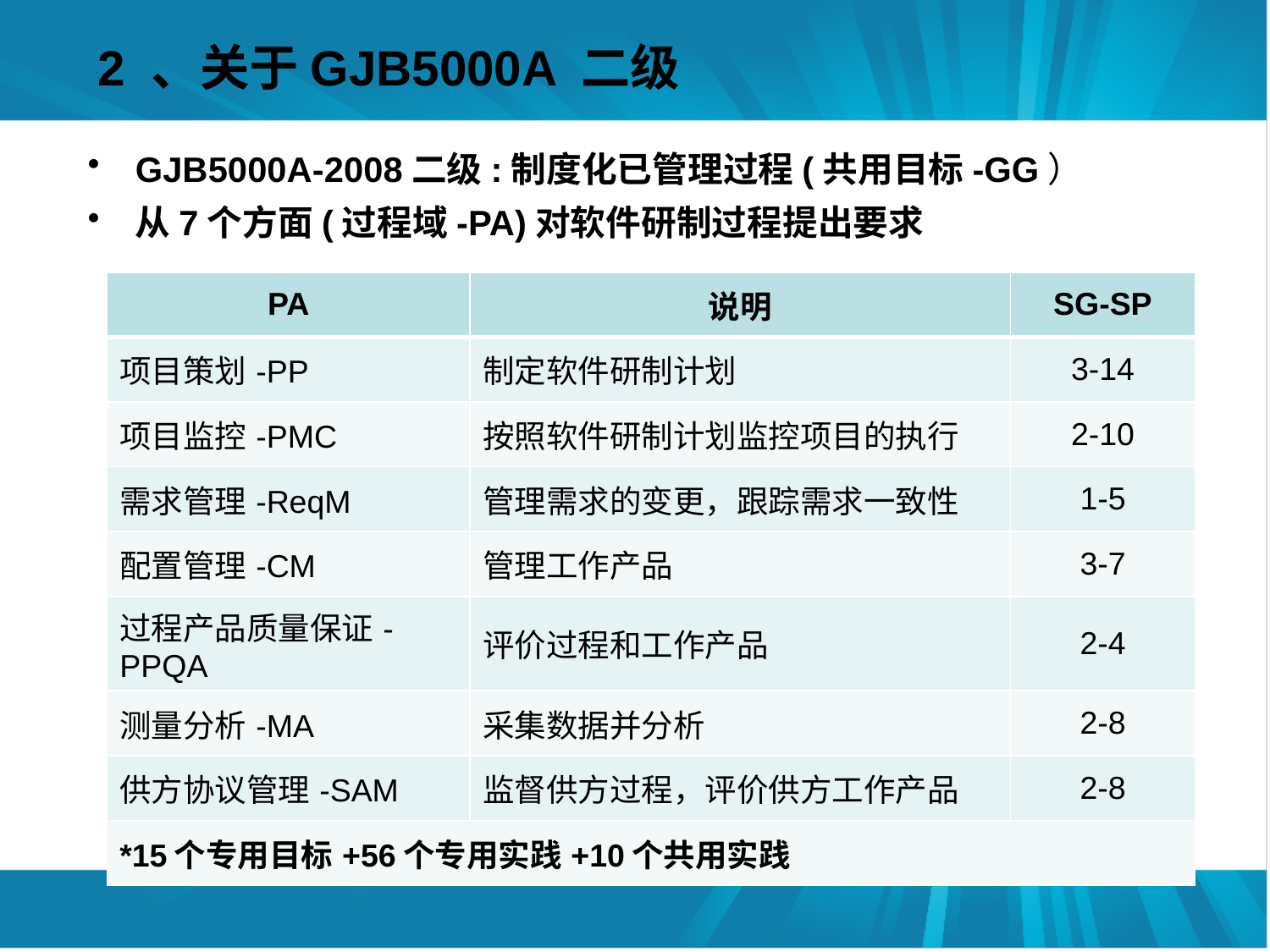

# 2 、关于GJB5000A 二级
GJB5000A-2008二级:制度化已管理过程(共用目标-GG）
从7个方面(过程域-PA)对软件研制过程提出要求
| PA | 说明 | SG-SP |
| --- | --- | --- |
| 项目策划-PP | 制定软件研制计划 | 3-14 |
| 项目监控-PMC | 按照软件研制计划监控项目的执行 | 2-10 |
| 需求管理-ReqM | 管理需求的变更，跟踪需求一致性 | 1-5 |
| 配置管理-CM | 管理工作产品 | 3-7 |
| 过程产品质量保证-PPQA | 评价过程和工作产品 | 2-4 |
| 测量分析-MA | 采集数据并分析 | 2-8 |
| 供方协议管理-SAM | 监督供方过程，评价供方工作产品 | 2-8 |
| \*15个专用目标+56个专用实践+10个共用实践 |  |  |